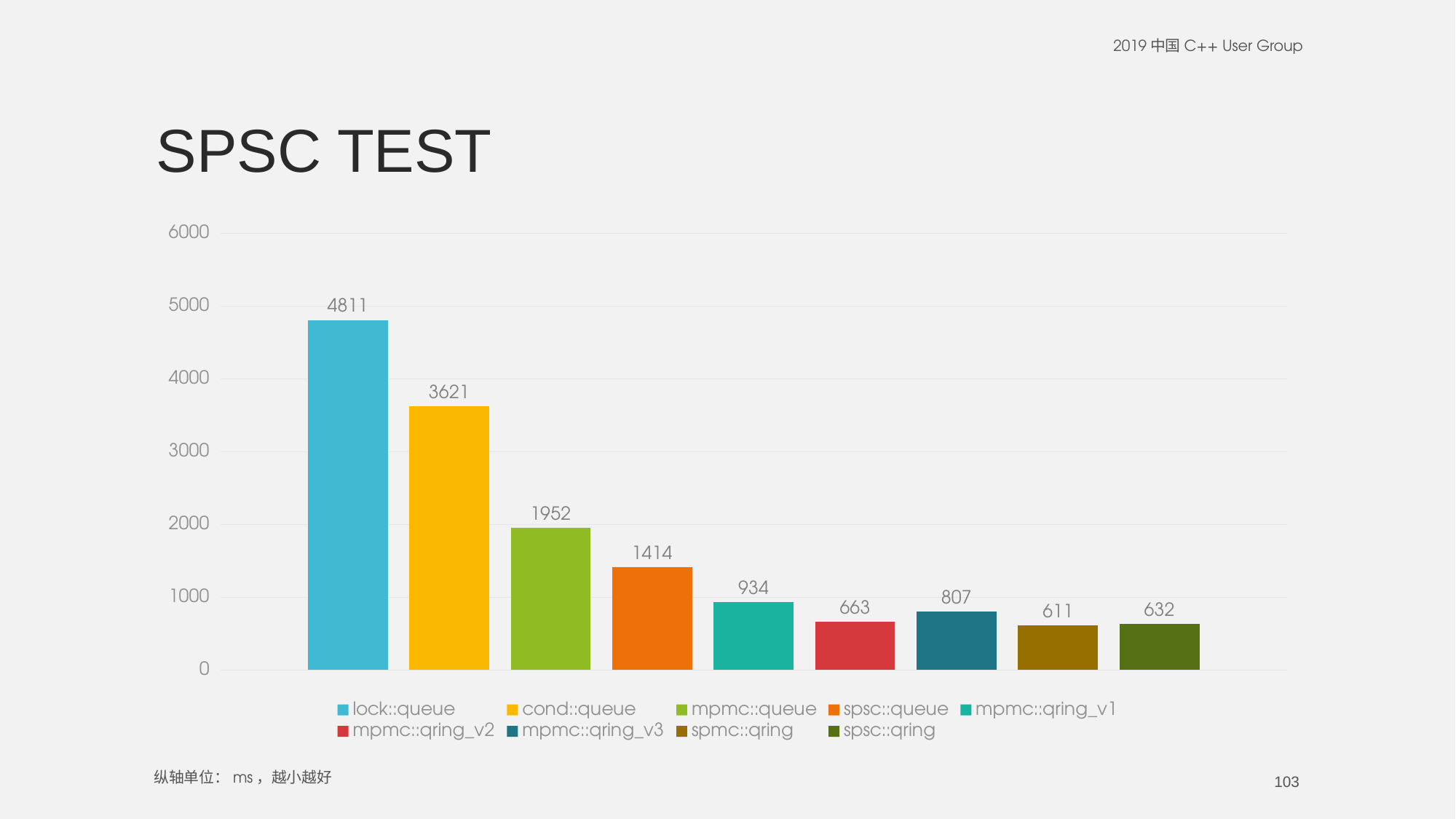

# SPSC Test

### Chart

| Category | lock::queue | cond::queue | mpmc::queue | spsc::queue | mpmc::qring_v1 | mpmc::qring_v2 | mpmc::qring_v3 | spmc::qring | spsc::qring |
|---|---|---|---|---|---|---|---|---|---|
| SPSC | 4811.0 | 3621.0 | 1952.0 | 1414.0 | 934.0 | 663.0 | 807.0 | 611.0 | 632.0 |
纵轴单位：ms，越小越好
103